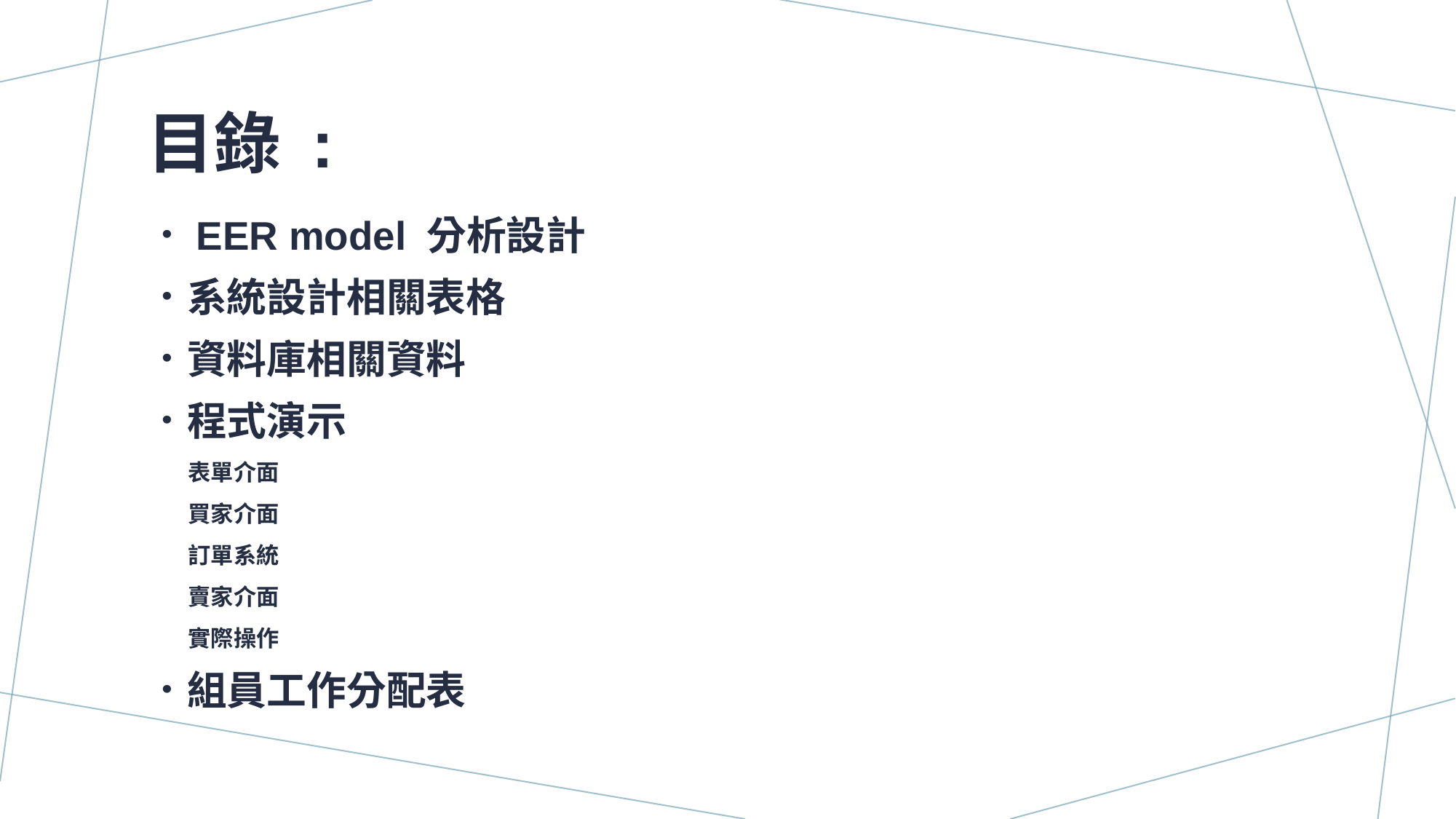

# 目錄 :
．EER model 分析設計
．系統設計相關表格
．資料庫相關資料
．程式演示
       表單介面
       買家介面
       訂單系統
       賣家介面
       實際操作
．組員工作分配表